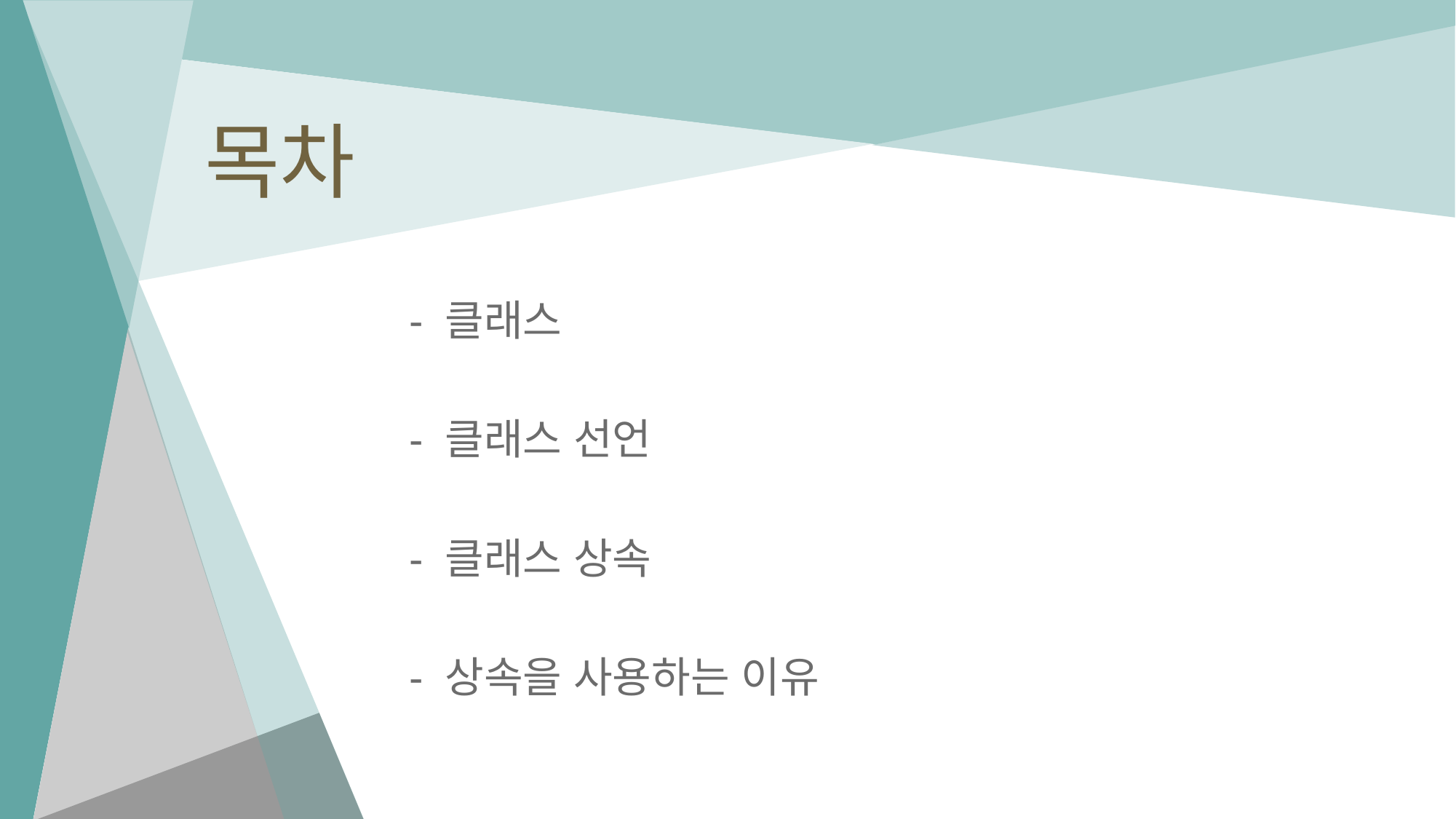

# 목차
- 클래스

- 클래스 선언

- 클래스 상속

- 상속을 사용하는 이유